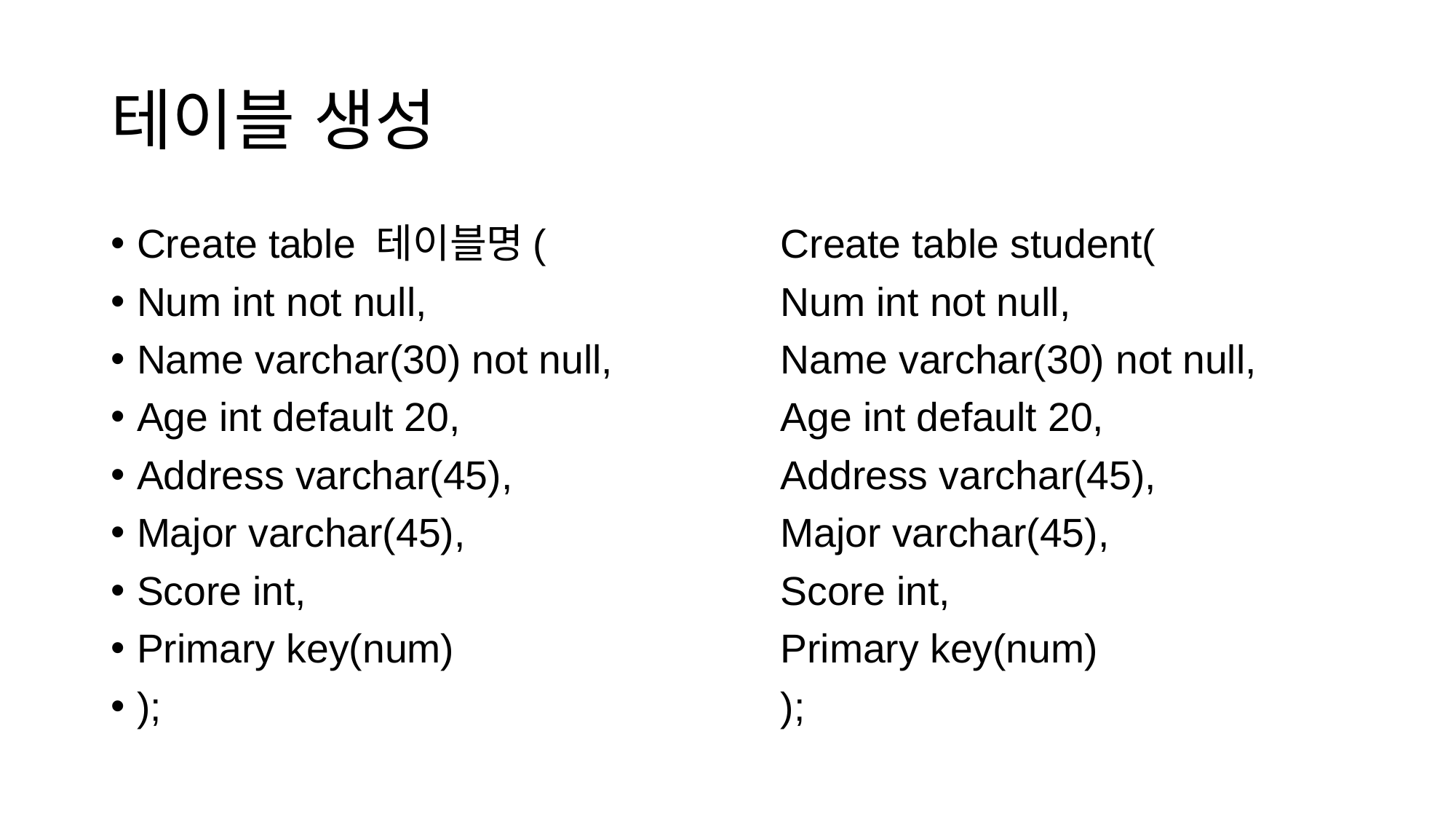

# 테이블 생성
Create table 테이블명(
Num int not null,
Name varchar(30) not null,
Age int default 20,
Address varchar(45),
Major varchar(45),
Score int,
Primary key(num)
);
Create table student(
Num int not null,
Name varchar(30) not null,
Age int default 20,
Address varchar(45),
Major varchar(45),
Score int,
Primary key(num)
);